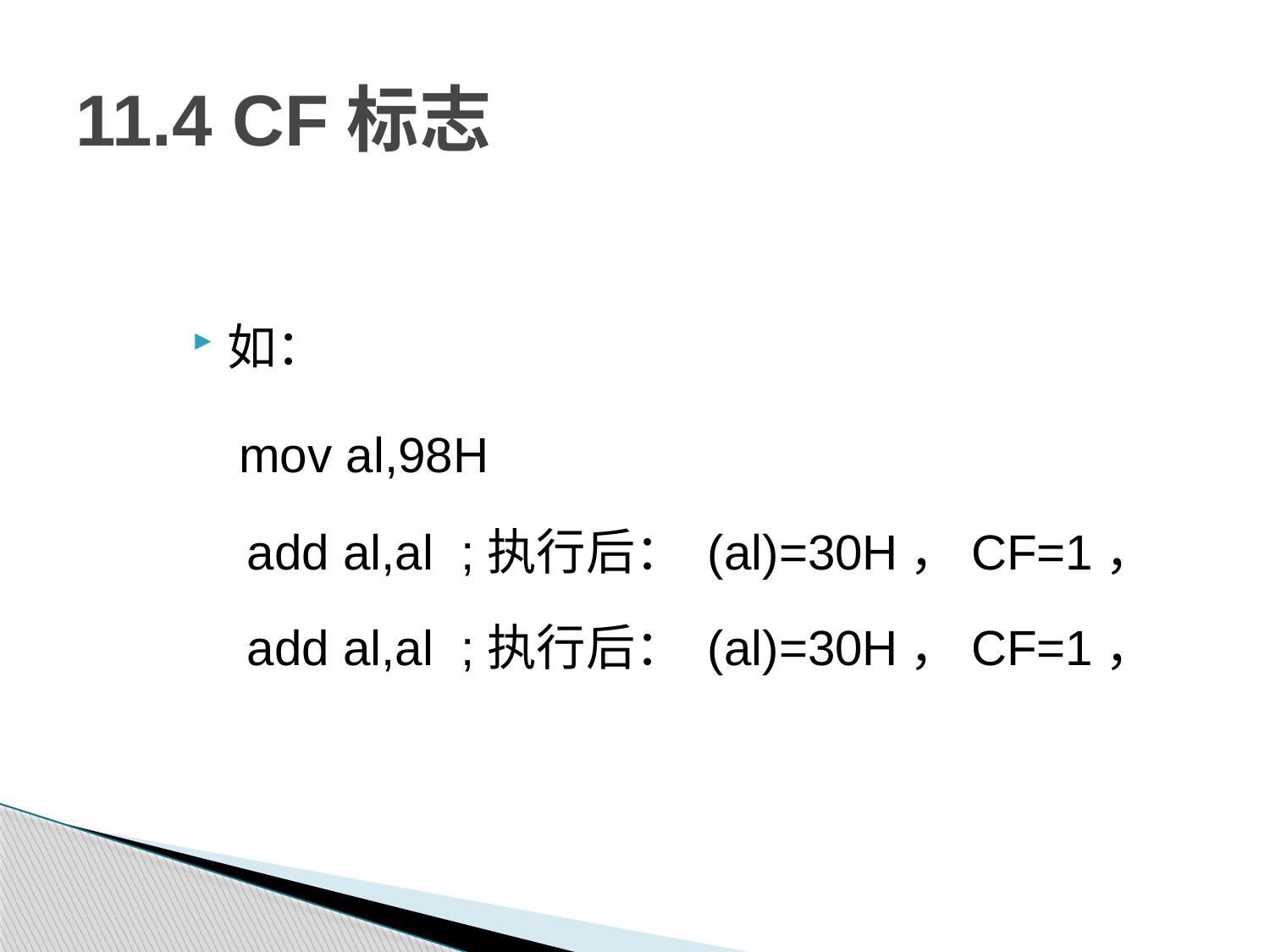

# 11.4 CF标志
如：
   mov al,98H
    add al,al  ;执行后： (al)=30H，CF=1，
    add al,al  ;执行后： (al)=30H，CF=1，